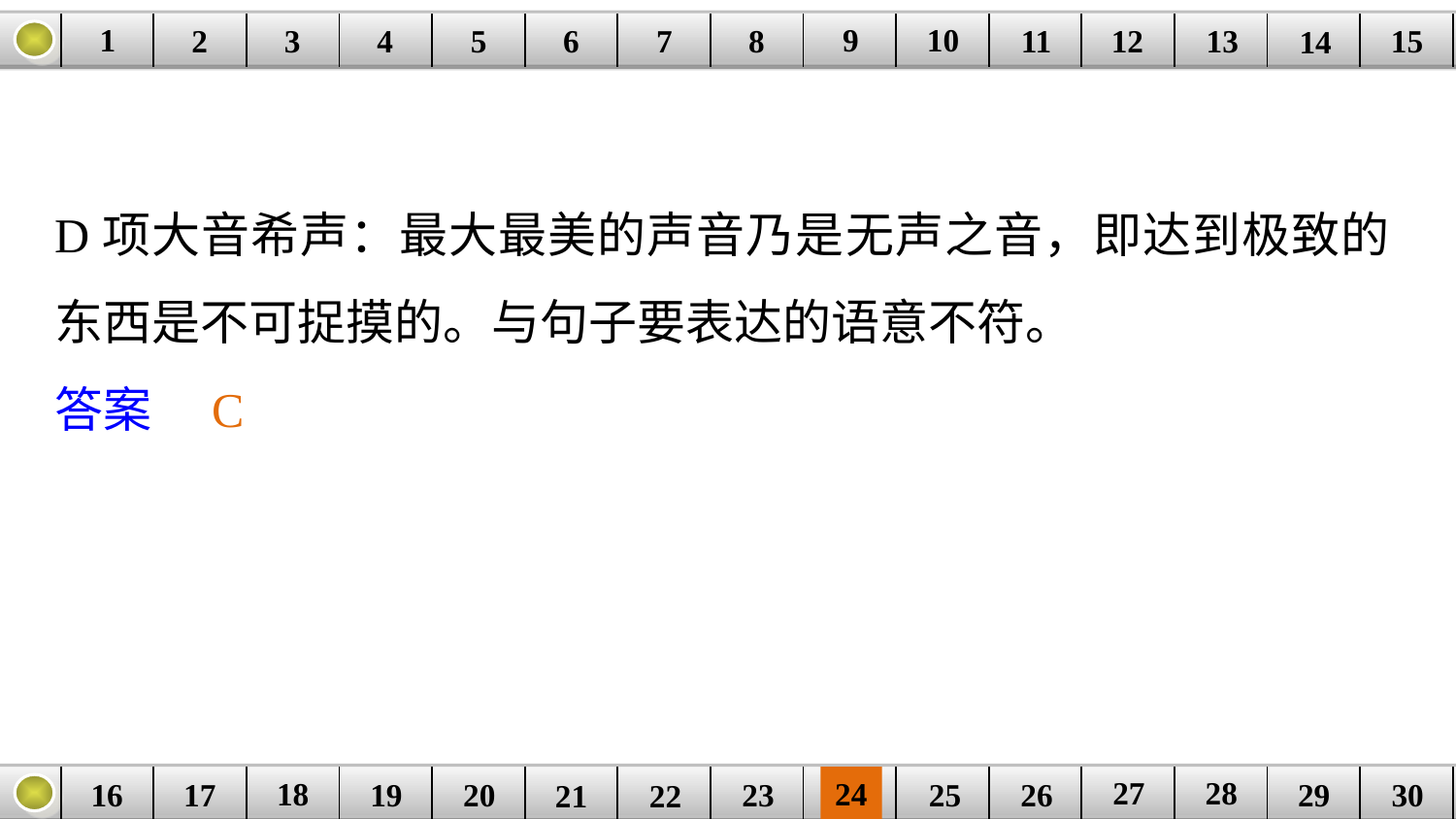

9
10
1
3
4
5
6
8
11
2
12
15
|  |  |  |  |  |  |  |  |  |  |  |  |  |  |  |
| --- | --- | --- | --- | --- | --- | --- | --- | --- | --- | --- | --- | --- | --- | --- |
7
13
14

D项大音希声：最大最美的声音乃是无声之音，即达到极致的东西是不可捉摸的。与句子要表达的语意不符。
答案　C

27
28
18
24
16
25
26
30
|  |  |  |  |  |  |  |  |  |  |  |  |  |  |  |
| --- | --- | --- | --- | --- | --- | --- | --- | --- | --- | --- | --- | --- | --- | --- |
23
17
19
20
29
21
22